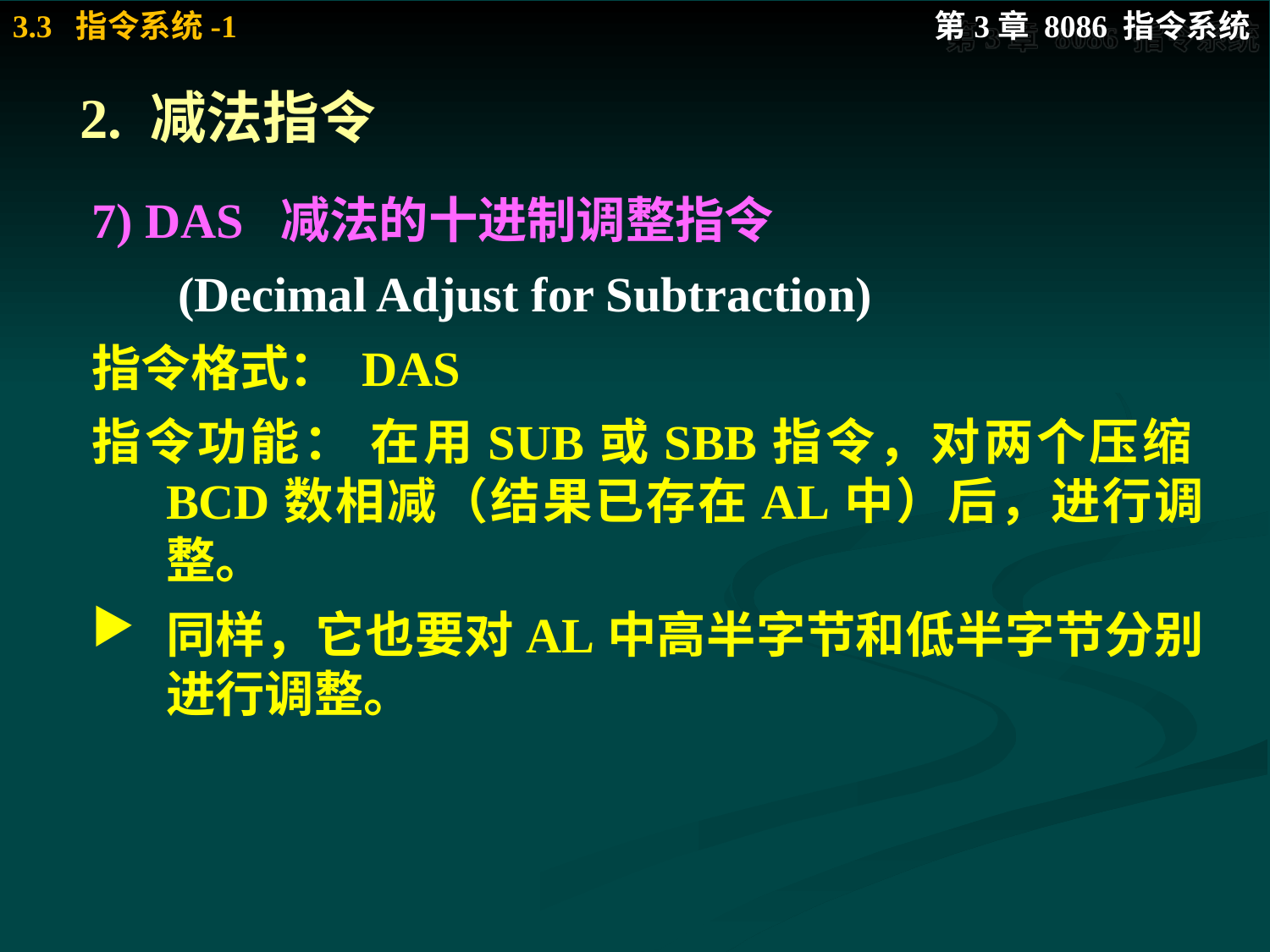

# 2. 减法指令
7) DAS  减法的十进制调整指令
       (Decimal Adjust for Subtraction)
指令格式： DAS
指令功能： 在用SUB或SBB指令，对两个压缩BCD数相减（结果已存在AL中）后，进行调整。
同样，它也要对AL中高半字节和低半字节分别进行调整。